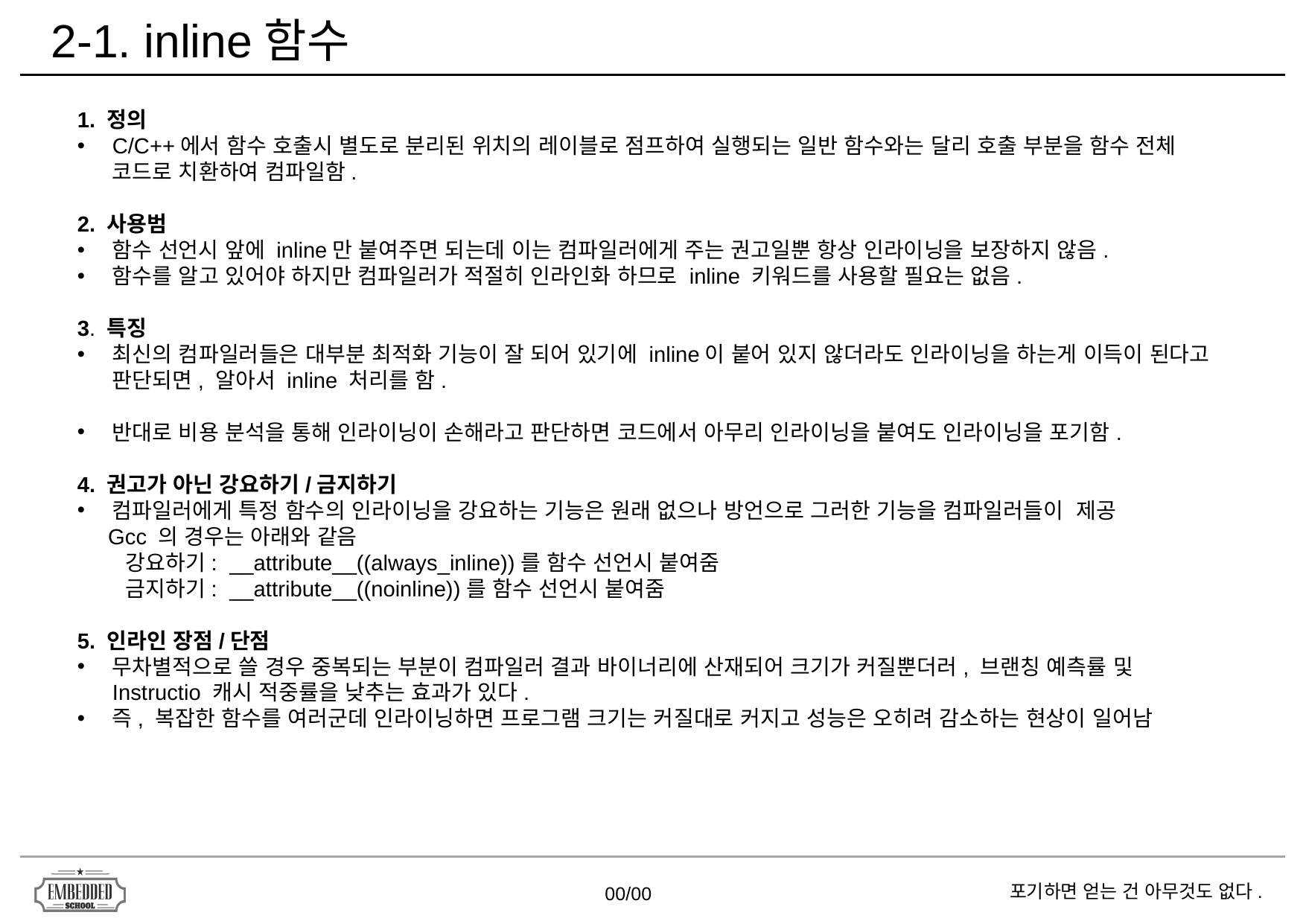

2-1. inline함수
1. 정의
C/C++에서 함수 호출시 별도로 분리된 위치의 레이블로 점프하여 실행되는 일반 함수와는 달리 호출 부분을 함수 전체 코드로 치환하여 컴파일함.

2. 사용범
함수 선언시 앞에 inline만 붙여주면 되는데 이는 컴파일러에게 주는 권고일뿐 항상 인라이닝을 보장하지 않음.
함수를 알고 있어야 하지만 컴파일러가 적절히 인라인화 하므로 inline 키워드를 사용할 필요는 없음.

3. 특징
최신의 컴파일러들은 대부분 최적화 기능이 잘 되어 있기에 inline이 붙어 있지 않더라도 인라이닝을 하는게 이득이 된다고 판단되면, 알아서 inline 처리를 함.

반대로 비용 분석을 통해 인라이닝이 손해라고 판단하면 코드에서 아무리 인라이닝을 붙여도 인라이닝을 포기함.

4. 권고가 아닌 강요하기/금지하기
컴파일러에게 특정 함수의 인라이닝을 강요하는 기능은 원래 없으나 방언으로 그러한 기능을 컴파일러들이  제공
     Gcc 의 경우는 아래와 같음
       강요하기:  __attribute__((always_inline))를 함수 선언시 붙여줌
       금지하기:  __attribute__((noinline))를 함수 선언시 붙여줌

5. 인라인 장점/단점
무차별적으로 쓸 경우 중복되는 부분이 컴파일러 결과 바이너리에 산재되어 크기가 커질뿐더러, 브랜칭 예측률 및 Instructio 캐시 적중률을 낮추는 효과가 있다.
즉, 복잡한 함수를 여러군데 인라이닝하면 프로그램 크기는 커질대로 커지고 성능은 오히려 감소하는 현상이 일어남

00/00